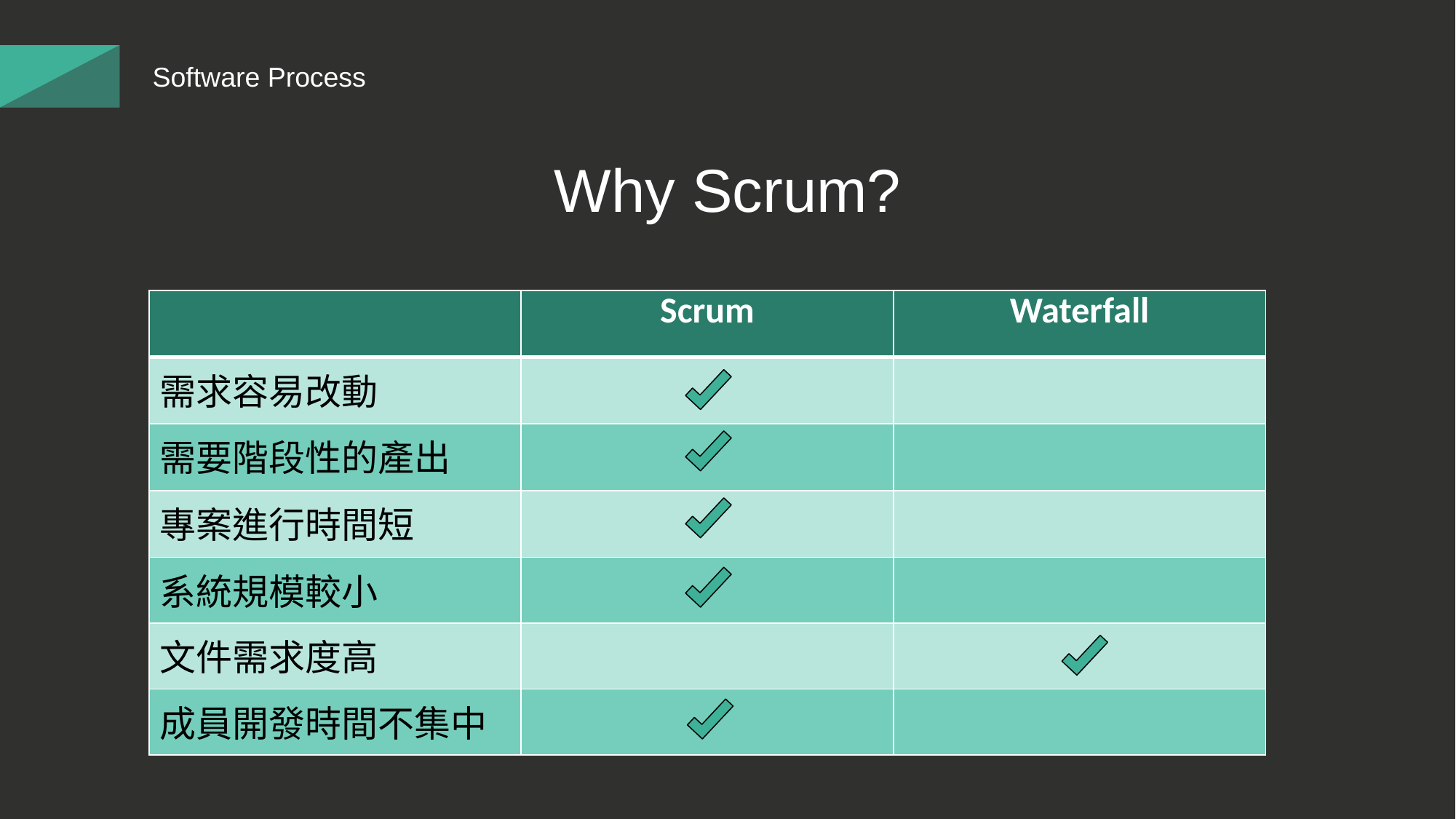

Software Process
Why Scrum?
|  | Scrum | Waterfall |
| --- | --- | --- |
| 需求容易改動 |  |  |
| 需要階段性的產出 |  |  |
| 專案進行時間短 |  |  |
| 系統規模較小 |  |  |
| 文件需求度高 |  |  |
| 成員開發時間不集中 |  |  |